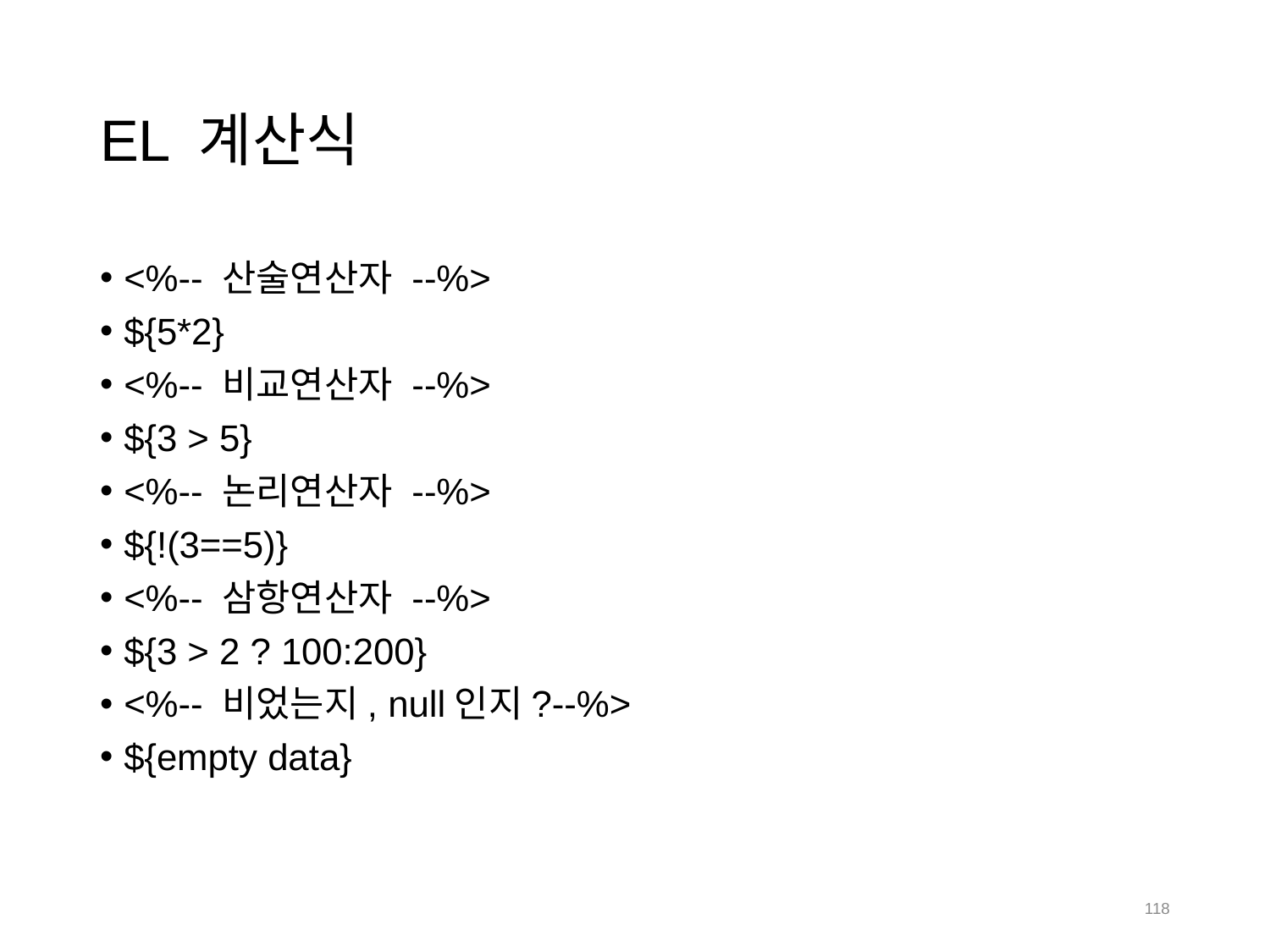

# EL 계산식
<%-- 산술연산자 --%>
${5*2}
<%-- 비교연산자 --%>
${3 > 5}
<%-- 논리연산자 --%>
${!(3==5)}
<%-- 삼항연산자 --%>
${3 > 2 ? 100:200}
<%-- 비었는지, null인지?--%>
${empty data}

118